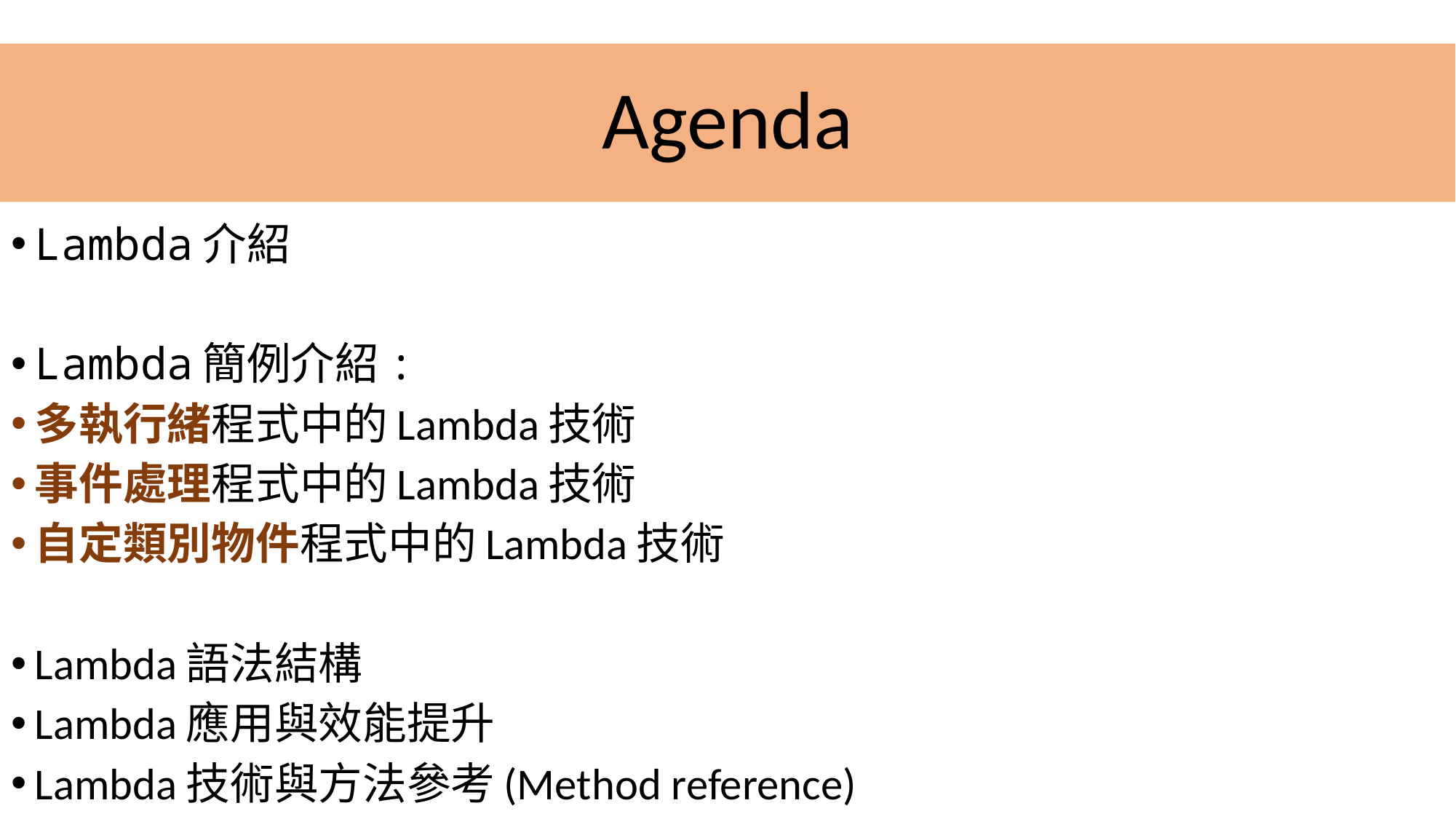

# Agenda
Lambda介紹

Lambda簡例介紹:
多執行緒程式中的Lambda技術
事件處理程式中的Lambda技術
自定類別物件程式中的Lambda技術

Lambda語法結構
Lambda應用與效能提升
Lambda技術與方法參考(Method reference)